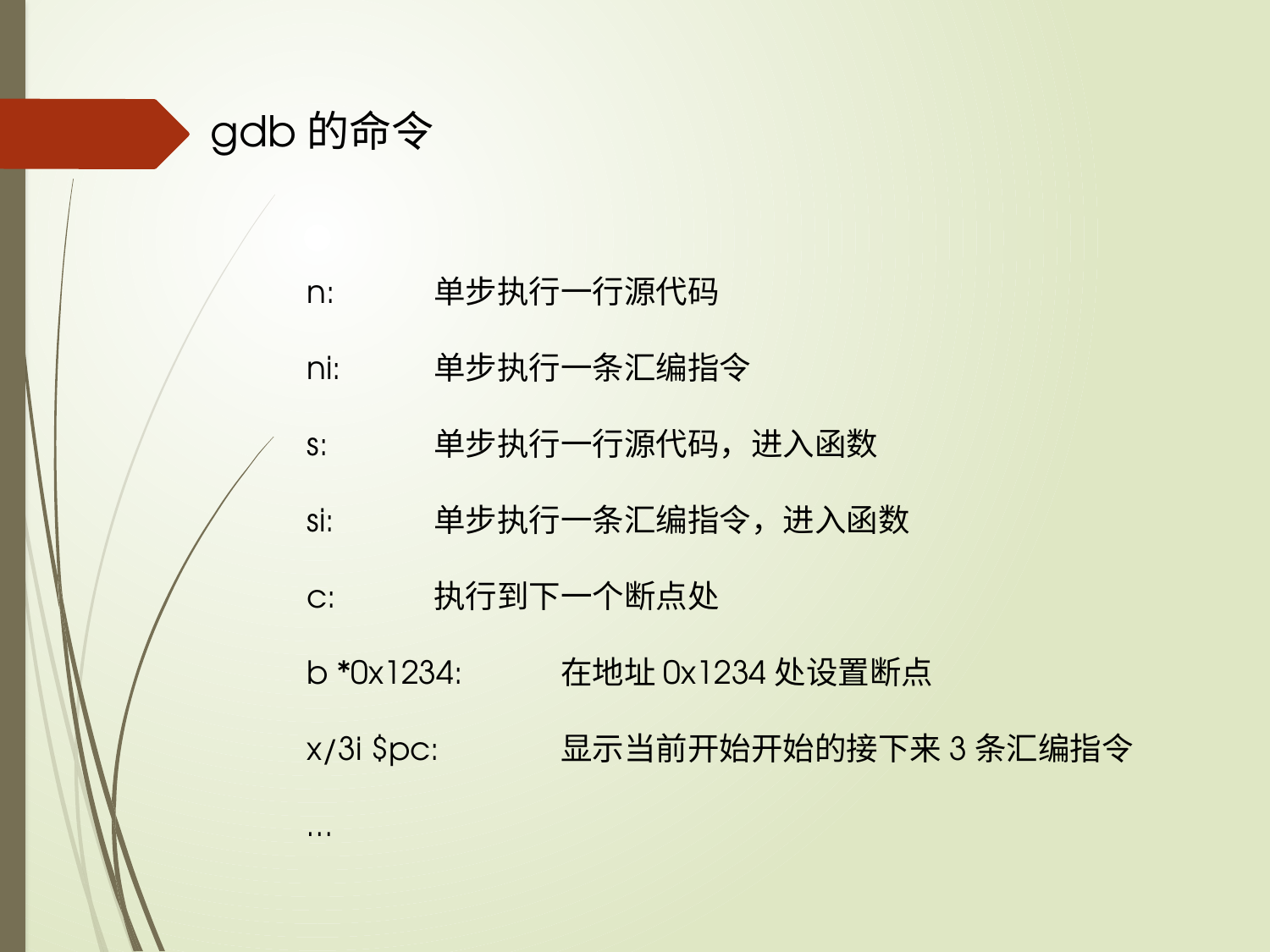

gdb的命令
n:	单步执行一行源代码
ni:	单步执行一条汇编指令
s:	单步执行一行源代码，进入函数
si:	单步执行一条汇编指令，进入函数
c:	执行到下一个断点处
b *0x1234:	在地址0x1234处设置断点
x/3i $pc:	显示当前开始开始的接下来3条汇编指令
…